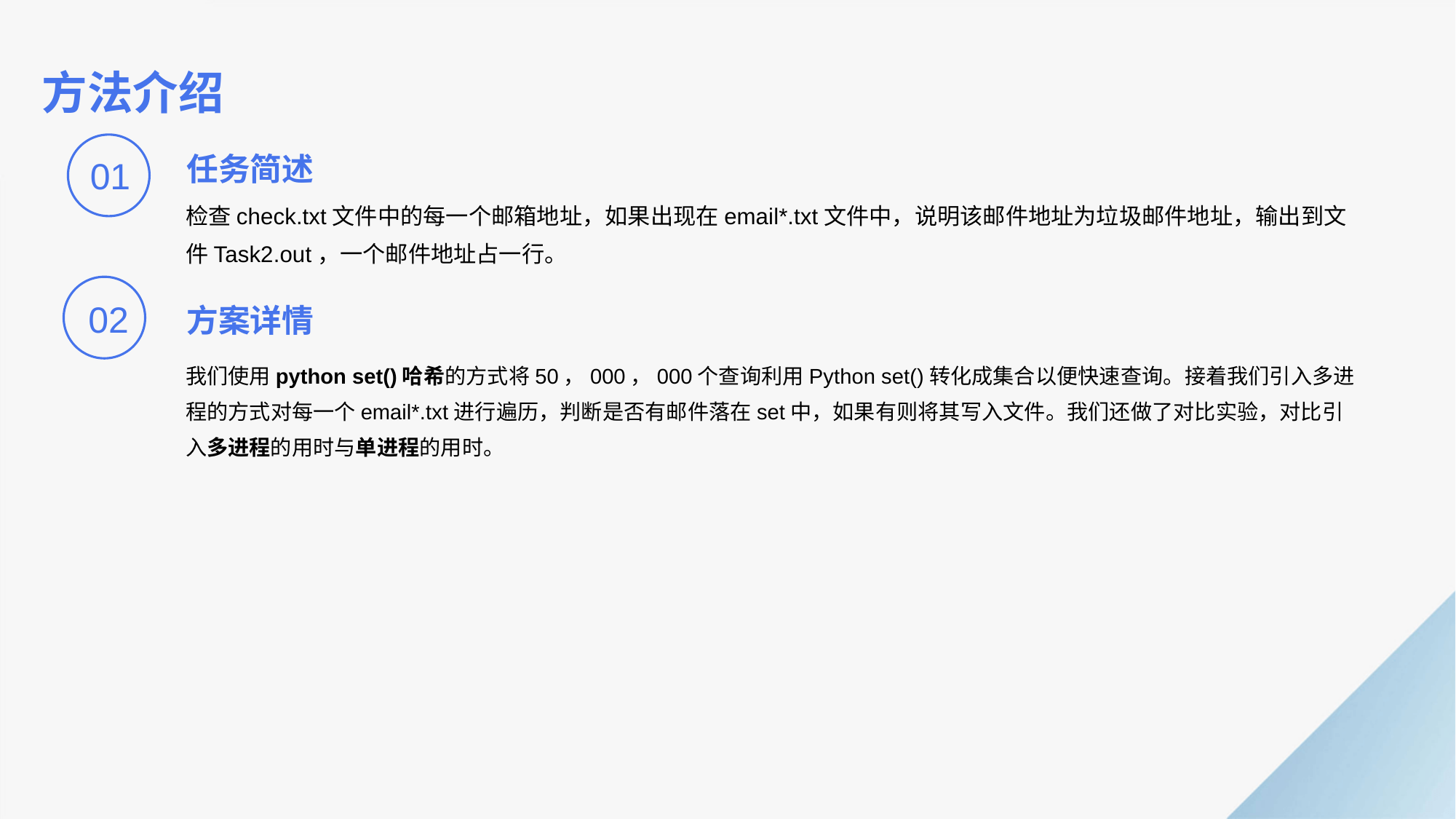

方法介绍

任务简述
01
检查check.txt文件中的每一个邮箱地址，如果出现在email*.txt文件中，说明该邮件地址为垃圾邮件地址，输出到文件Task2.out，一个邮件地址占一行。

方案详情
02
我们使用python set()哈希的方式将50，000，000个查询利用Python set()转化成集合以便快速查询。接着我们引入多进程的方式对每一个email*.txt进行遍历，判断是否有邮件落在set中，如果有则将其写入文件。我们还做了对比实验，对比引入多进程的用时与单进程的用时。